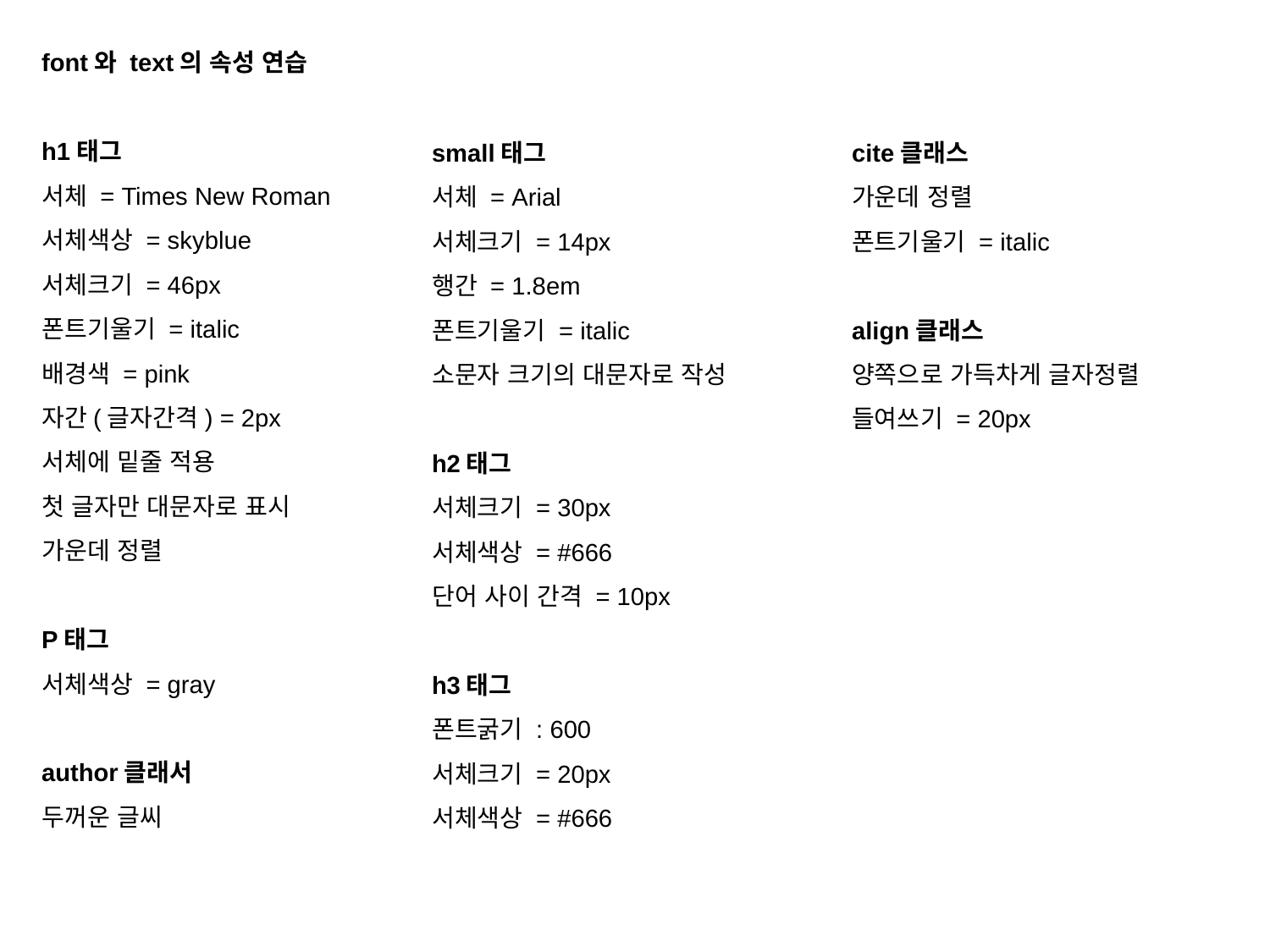

font와 text의 속성 연습

h1태그
서체 = Times New Roman
서체색상 = skyblue
서체크기 = 46px
폰트기울기 = italic
배경색 = pink
자간(글자간격) = 2px
서체에 밑줄 적용
첫 글자만 대문자로 표시
가운데 정렬

P태그
서체색상 = gray

author클래서
두꺼운 글씨
small태그
서체 = Arial
서체크기 = 14px
행간 = 1.8em
폰트기울기 = italic
소문자 크기의 대문자로 작성

h2태그
서체크기 = 30px
서체색상 = #666
단어 사이 간격 = 10px

h3태그
폰트굵기 : 600
서체크기 = 20px
서체색상 = #666
cite클래스
가운데 정렬
폰트기울기 = italic

align클래스
양쪽으로 가득차게 글자정렬
들여쓰기 = 20px